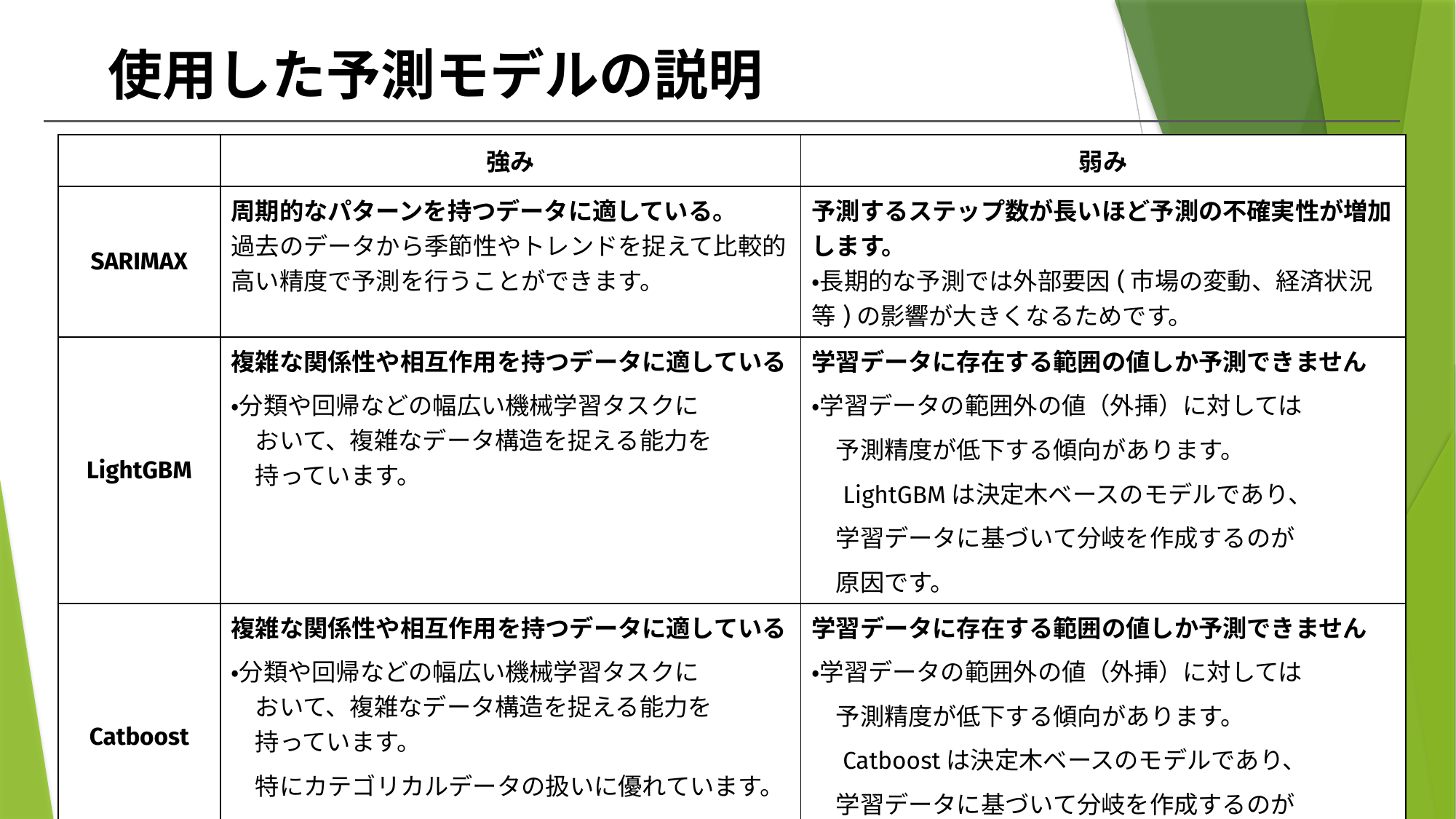

# 使用した予測モデルの説明
このページは「方法」の項目に書きましょう
|  | 強み | 弱み |
| --- | --- | --- |
| SARIMAX | 周期的なパターンを持つデータに適している。 過去のデータから季節性やトレンドを捉えて比較的高い精度で予測を行うことができます。 | 予測するステップ数が長いほど予測の不確実性が増加します。 ・長期的な予測では外部要因(市場の変動、経済状況等)の影響が大きくなるためです。 |
| LightGBM | 複雑な関係性や相互作用を持つデータに適している ・分類や回帰などの幅広い機械学習タスクに 　おいて、複雑なデータ構造を捉える能力を 　持っています。 | 学習データに存在する範囲の値しか予測できません ・学習データの範囲外の値（外挿）に対しては　 　予測精度が低下する傾向があります。 　LightGBMは決定木ベースのモデルであり、 　学習データに基づいて分岐を作成するのが 　原因です。 |
| Catboost | 複雑な関係性や相互作用を持つデータに適している ・分類や回帰などの幅広い機械学習タスクに 　おいて、複雑なデータ構造を捉える能力を 　持っています。 　特にカテゴリカルデータの扱いに優れています。 | 学習データに存在する範囲の値しか予測できません ・学習データの範囲外の値（外挿）に対しては　 　予測精度が低下する傾向があります。 　Catboostは決定木ベースのモデルであり、 　学習データに基づいて分岐を作成するのが 　原因です。 |